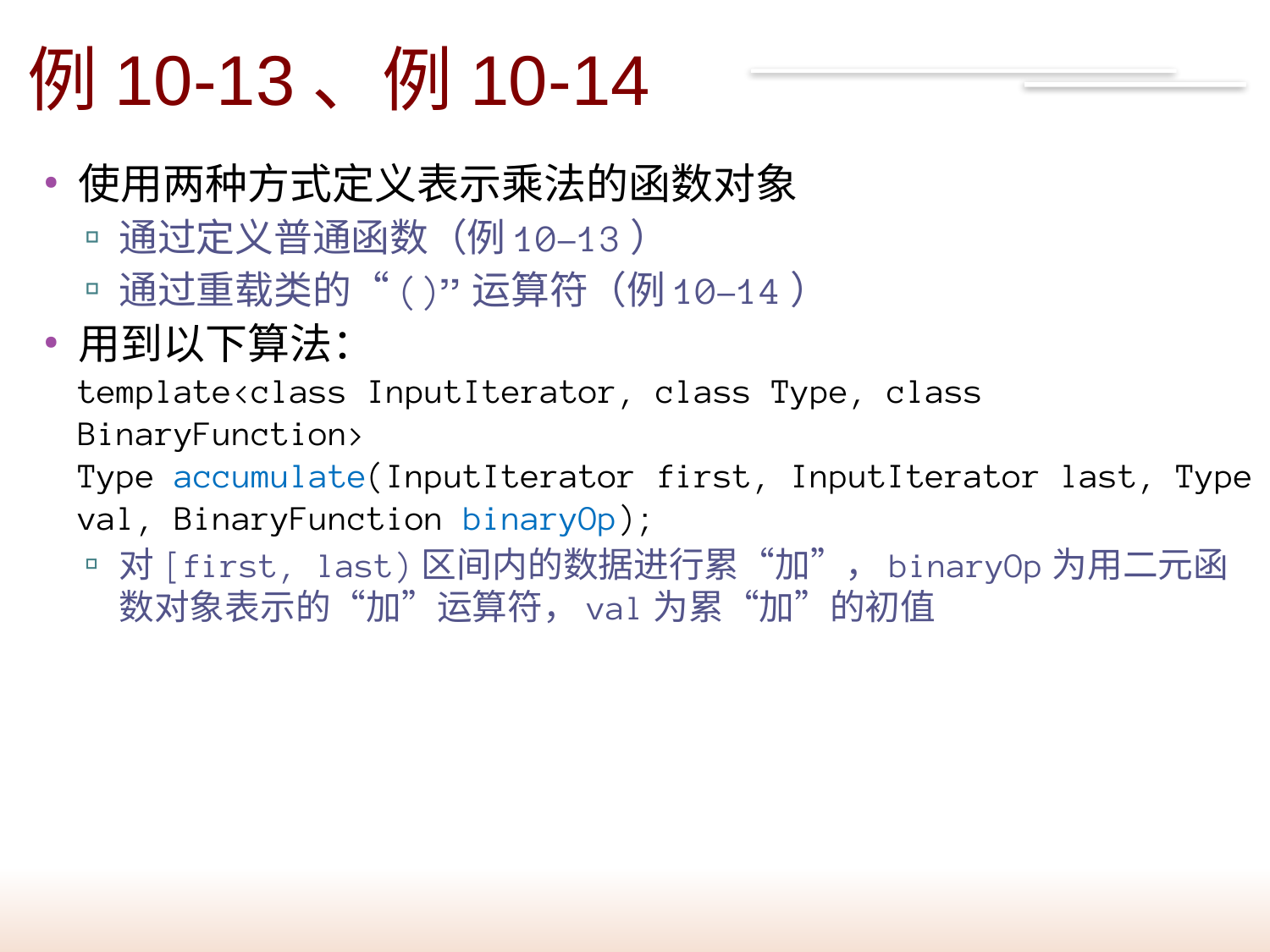

# 例10-13、例10-14
98
使用两种方式定义表示乘法的函数对象
通过定义普通函数（例10-13）
通过重载类的“()”运算符（例10-14）
用到以下算法：
template<class InputIterator, class Type, class BinaryFunction>
Type accumulate(InputIterator first, InputIterator last, Type val, BinaryFunction binaryOp);
对[first, last)区间内的数据进行累“加”，binaryOp为用二元函数对象表示的“加”运算符，val为累“加”的初值